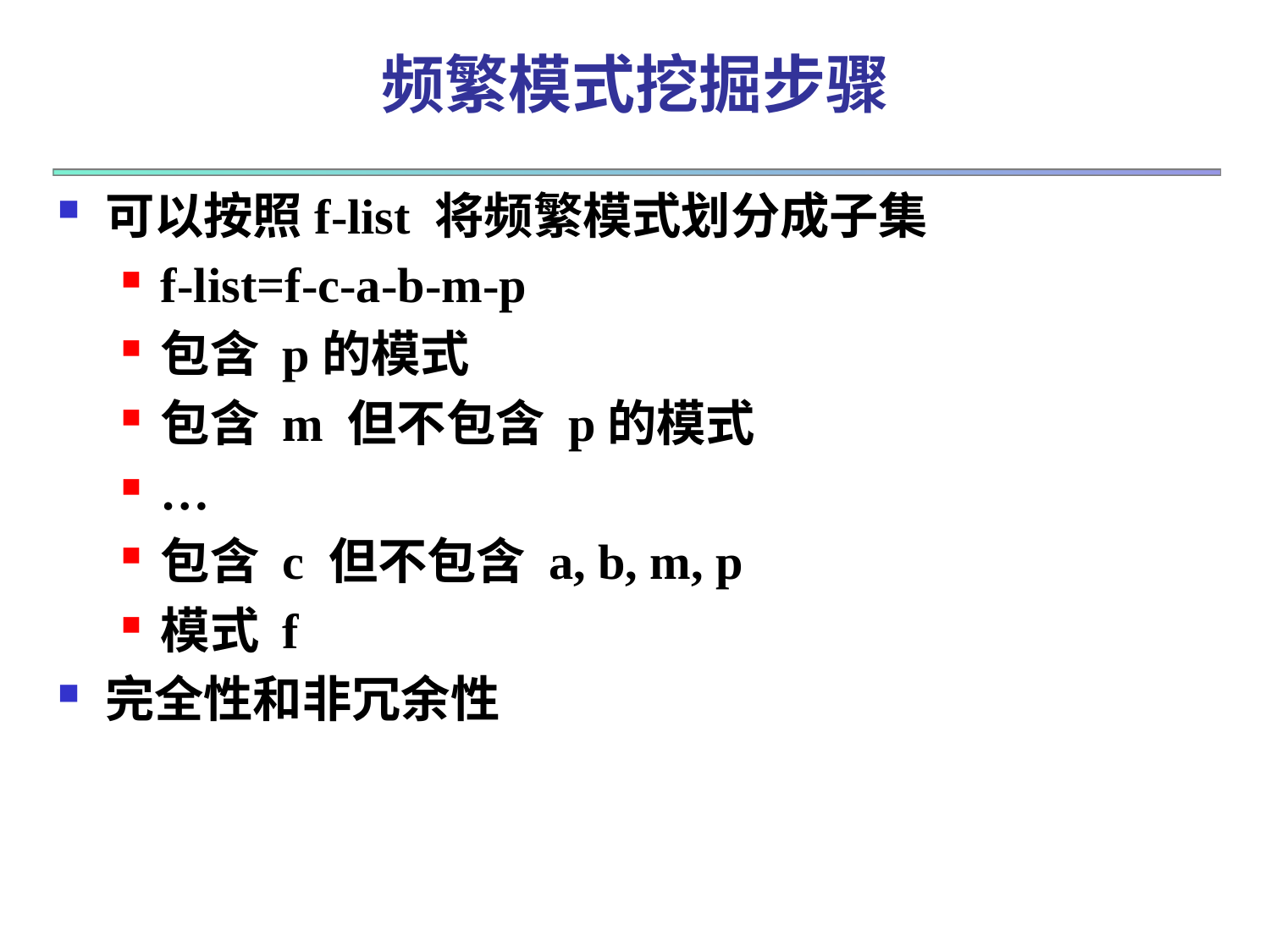

# 频繁模式挖掘步骤
可以按照f-list 将频繁模式划分成子集
f-list=f-c-a-b-m-p
包含 p的模式
包含 m 但不包含 p的模式
…
包含 c 但不包含 a, b, m, p
模式 f
完全性和非冗余性
48